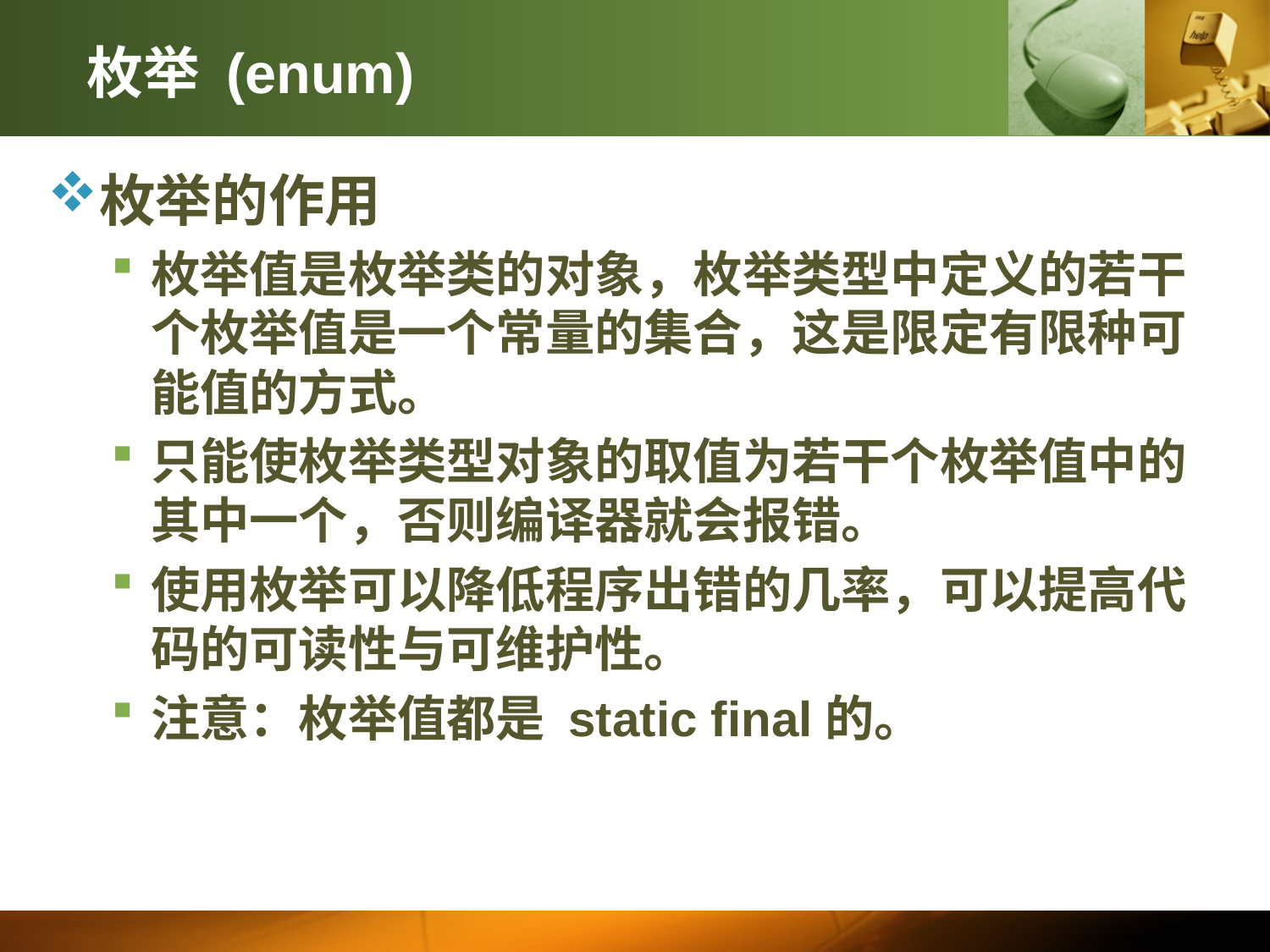

枚举 (enum)
枚举的作用
枚举值是枚举类的对象，枚举类型中定义的若干个枚举值是一个常量的集合，这是限定有限种可能值的方式。
只能使枚举类型对象的取值为若干个枚举值中的其中一个，否则编译器就会报错。
使用枚举可以降低程序出错的几率，可以提高代码的可读性与可维护性。
注意：枚举值都是 static final的。